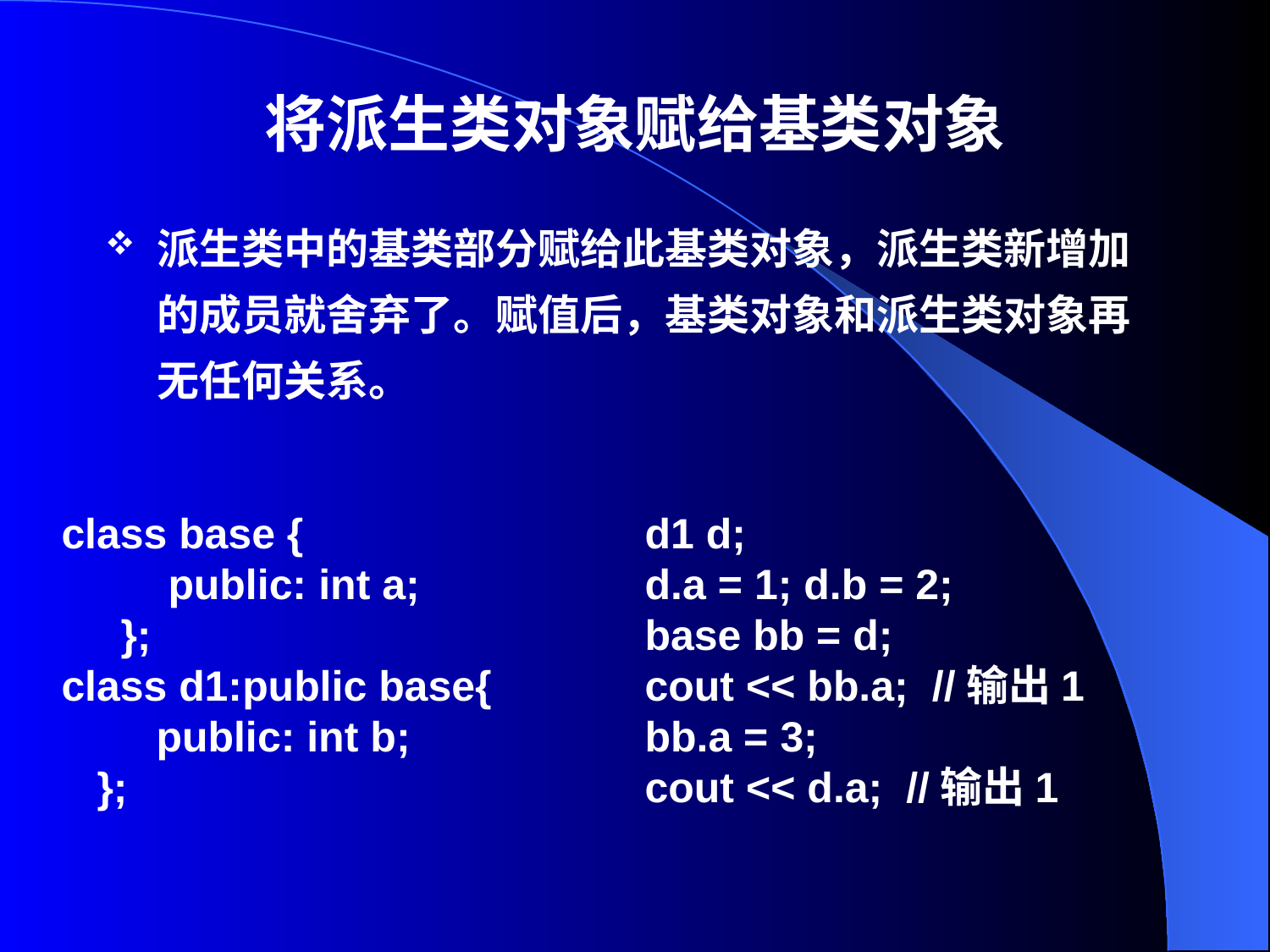

# 将派生类对象赋给基类对象
派生类中的基类部分赋给此基类对象，派生类新增加的成员就舍弃了。赋值后，基类对象和派生类对象再无任何关系。
class base {
         public: int a;
     };
class d1:public base{
        public: int b;
   };
d1 d;
d.a = 1; d.b = 2;
base bb = d;
cout << bb.a;  //输出1
bb.a = 3;
cout << d.a;  //输出1